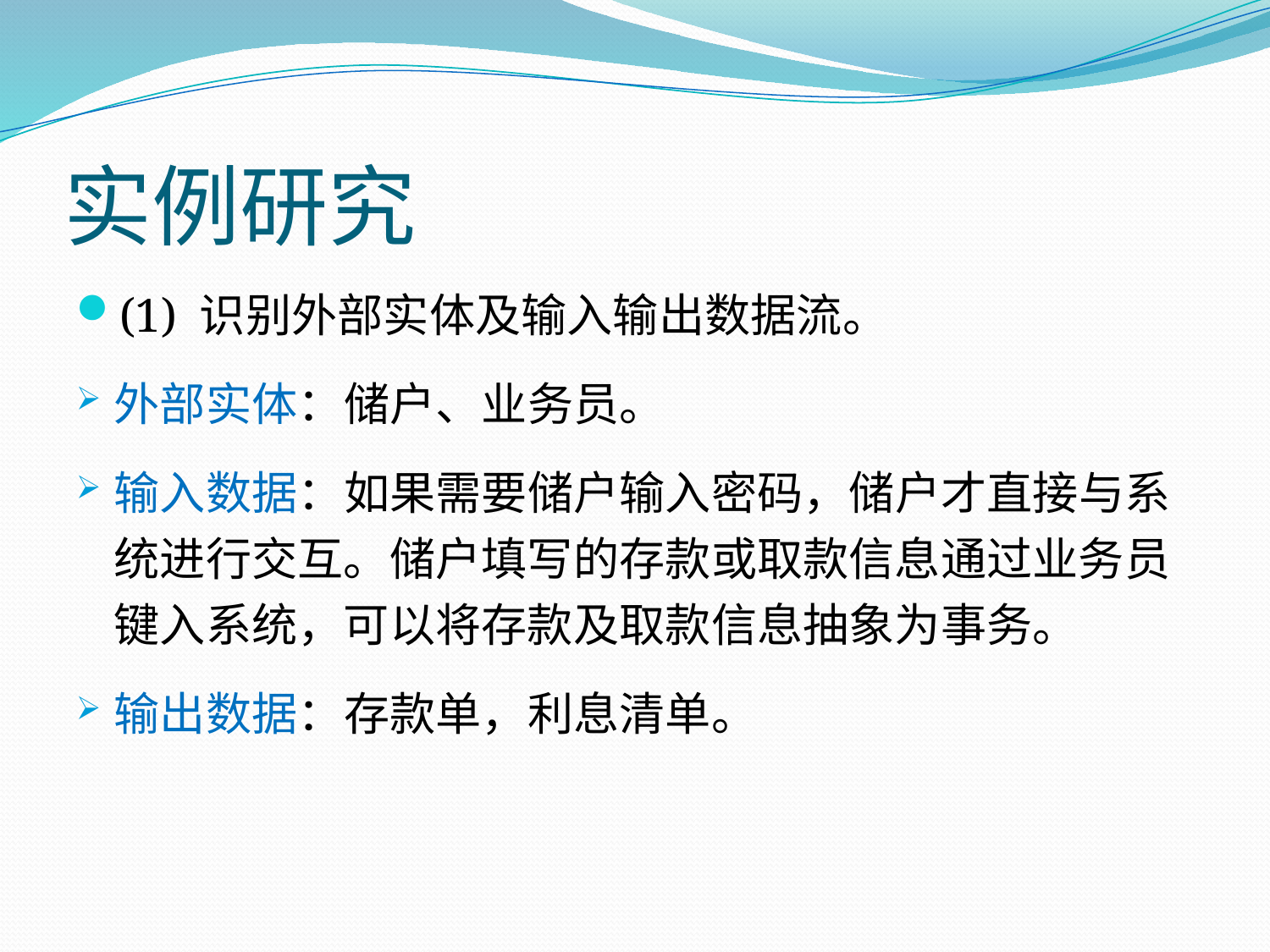

# 实例研究
(1) 识别外部实体及输入输出数据流。
外部实体：储户、业务员。
输入数据：如果需要储户输入密码，储户才直接与系统进行交互。储户填写的存款或取款信息通过业务员键入系统，可以将存款及取款信息抽象为事务。
输出数据：存款单，利息清单。